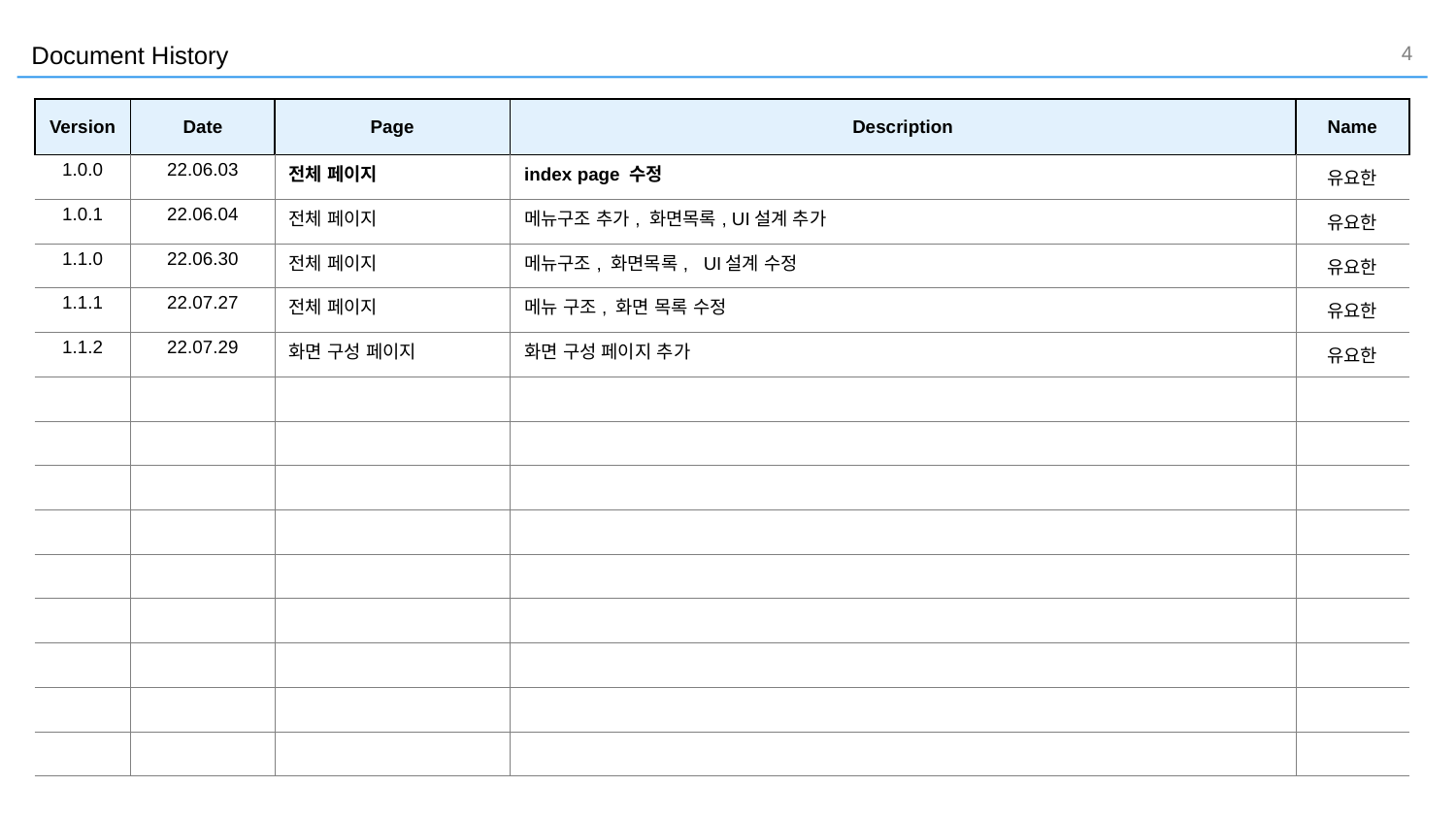

4
# Document History
| Version | Date | Page | Description | Name |
| --- | --- | --- | --- | --- |
| 1.0.0 | 22.06.03 | 전체 페이지 | index page 수정 | 유요한 |
| 1.0.1 | 22.06.04 | 전체 페이지 | 메뉴구조 추가, 화면목록, UI설계 추가 | 유요한 |
| 1.1.0 | 22.06.30 | 전체 페이지 | 메뉴구조, 화면목록, UI설계 수정 | 유요한 |
| 1.1.1 | 22.07.27 | 전체 페이지 | 메뉴 구조, 화면 목록 수정 | 유요한 |
| 1.1.2 | 22.07.29 | 화면 구성 페이지 | 화면 구성 페이지 추가 | 유요한 |
|  |  |  |  |  |
|  |  |  |  |  |
|  |  |  |  |  |
|  |  |  |  |  |
|  |  |  |  |  |
|  |  |  |  |  |
|  |  |  |  |  |
|  |  |  |  |  |
|  |  |  |  |  |